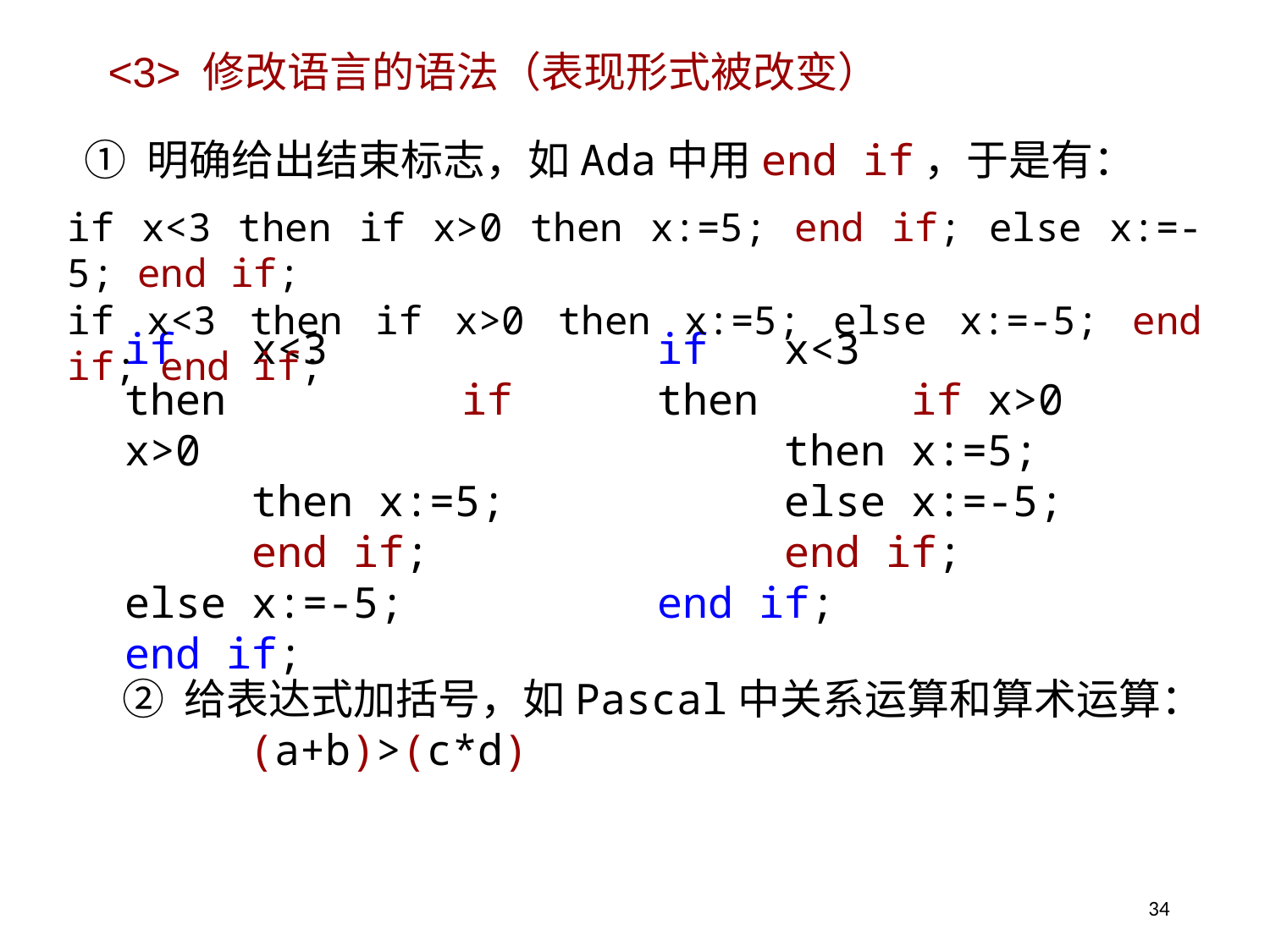

# <3> 修改语言的语法（表现形式被改变）
 ① 明确给出结束标志，如Ada中用end if，于是有：
if x<3 then if x>0 then x:=5; end if; else x:=-5; end if;
if x<3 then if x>0 then x:=5; else x:=-5; end if; end if;
if 	x<3
then 	if x>0
	then x:=5;
	end if;
else x:=-5;
end if;
if 	x<3
then 	if x>0
	then x:=5;
	else x:=-5;
	end if;
end if;
② 给表达式加括号，如Pascal中关系运算和算术运算：
	(a+b)>(c*d)
34